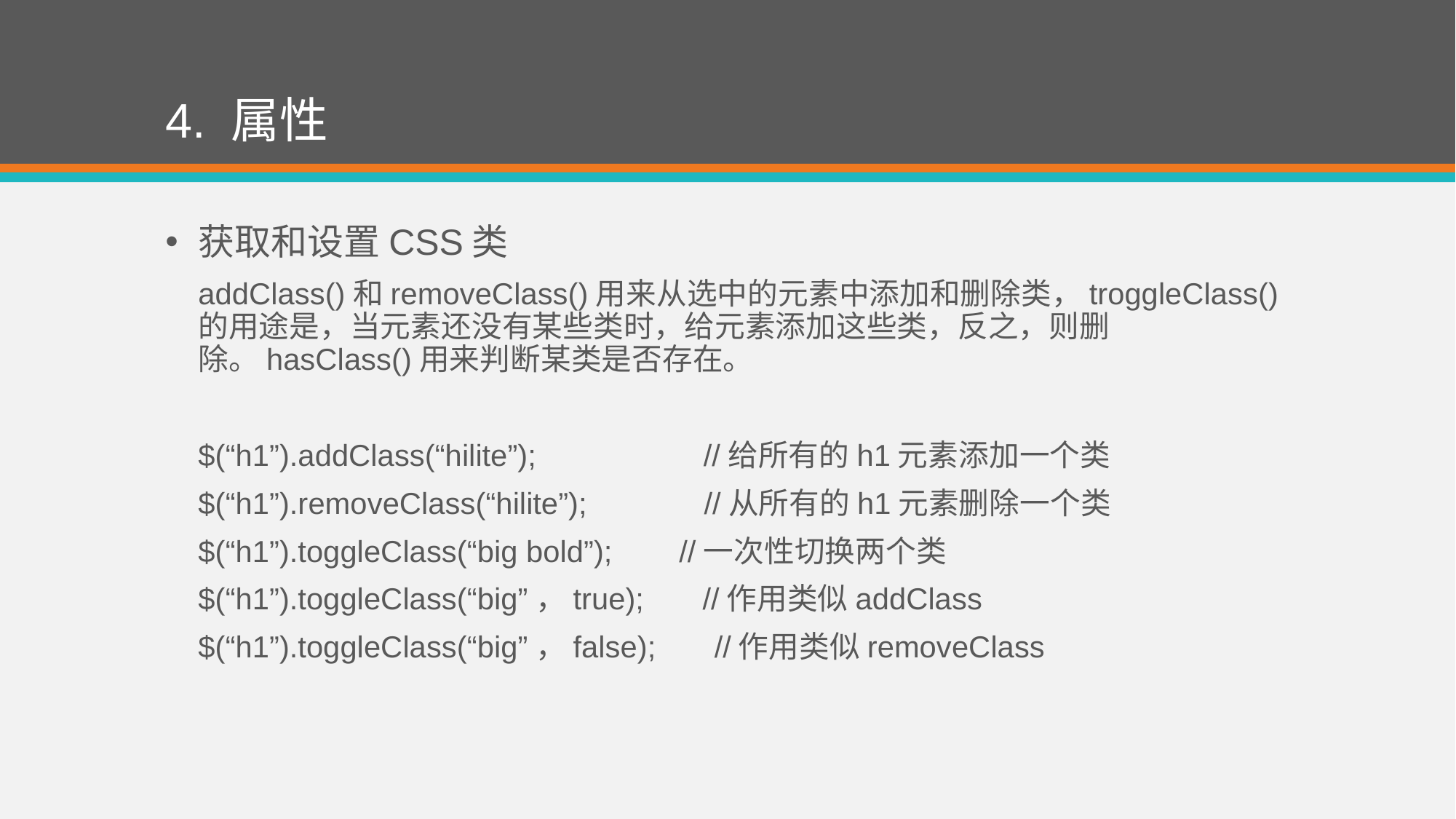

# 4. 属性
获取和设置CSS类
addClass()和removeClass()用来从选中的元素中添加和删除类，troggleClass()的用途是，当元素还没有某些类时，给元素添加这些类，反之，则删除。hasClass()用来判断某类是否存在。

$(“h1”).addClass(“hilite”);                    //给所有的h1元素添加一个类
$(“h1”).removeClass(“hilite”);              //从所有的h1元素删除一个类
$(“h1”).toggleClass(“big bold”);        //一次性切换两个类
$(“h1”).toggleClass(“big”，true);       //作用类似addClass
$(“h1”).toggleClass(“big”，false);       //作用类似removeClass